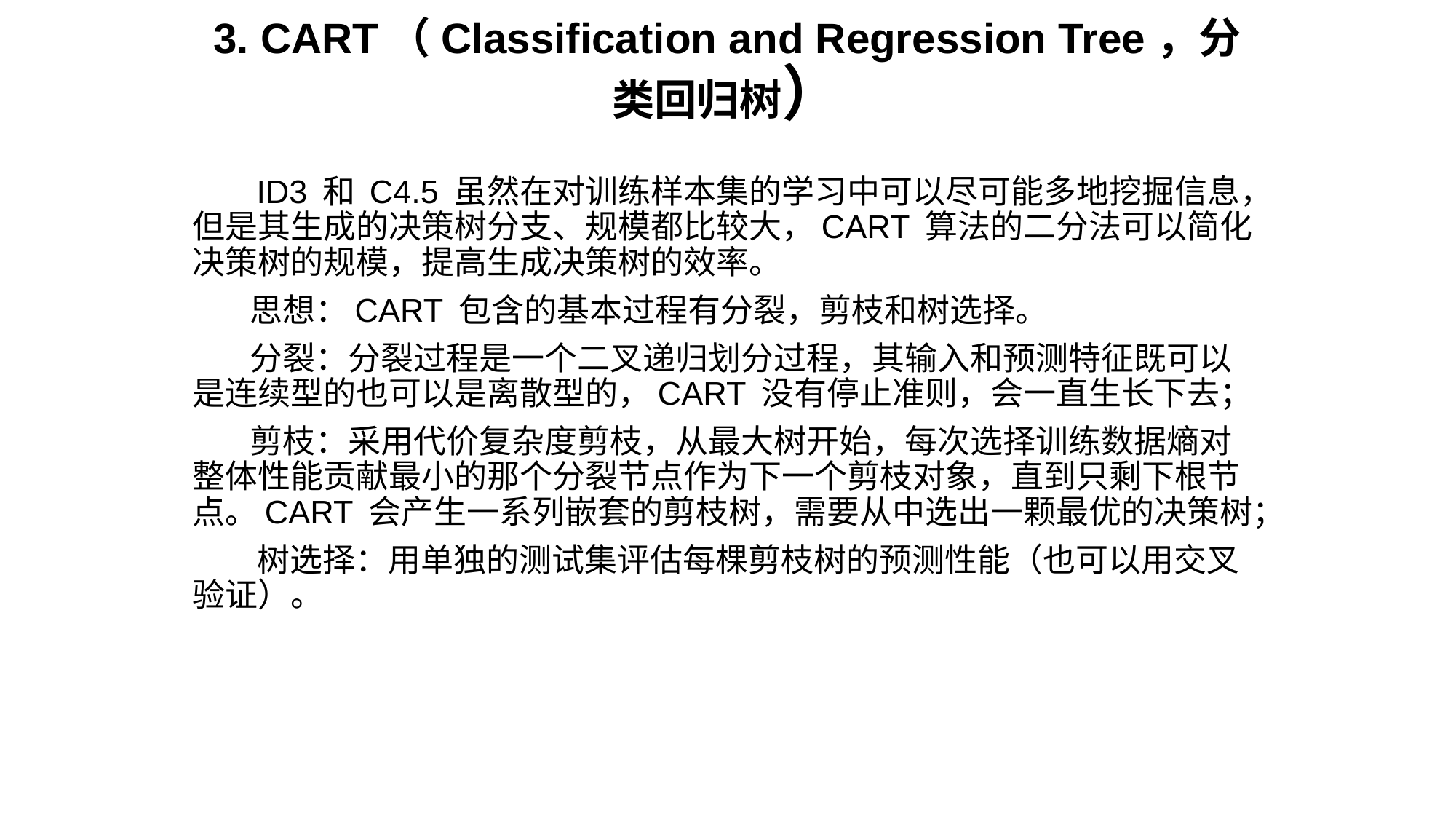

# 3. CART（Classification and Regression Tree，分类回归树）
       ID3 和 C4.5 虽然在对训练样本集的学习中可以尽可能多地挖掘信息，但是其生成的决策树分支、规模都比较大，CART 算法的二分法可以简化决策树的规模，提高生成决策树的效率。
       思想：CART 包含的基本过程有分裂，剪枝和树选择。
       分裂：分裂过程是一个二叉递归划分过程，其输入和预测特征既可以是连续型的也可以是离散型的，CART 没有停止准则，会一直生长下去；
       剪枝：采用代价复杂度剪枝，从最大树开始，每次选择训练数据熵对整体性能贡献最小的那个分裂节点作为下一个剪枝对象，直到只剩下根节点。CART 会产生一系列嵌套的剪枝树，需要从中选出一颗最优的决策树；
        树选择：用单独的测试集评估每棵剪枝树的预测性能（也可以用交叉验证）。